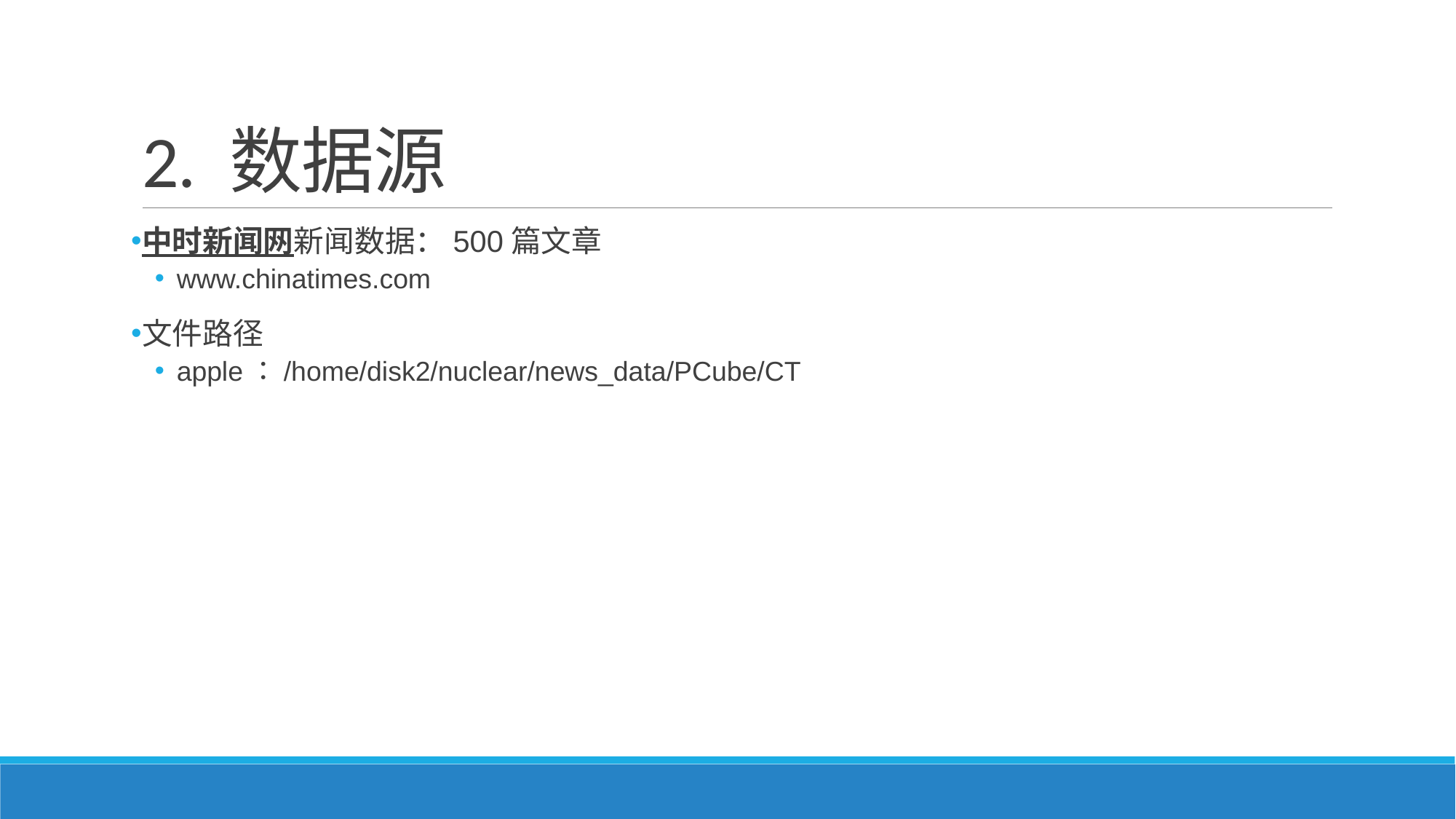

# 2. 数据源
中时新闻网新闻数据：500篇文章
www.chinatimes.com
文件路径
apple：/home/disk2/nuclear/news_data/PCube/CT